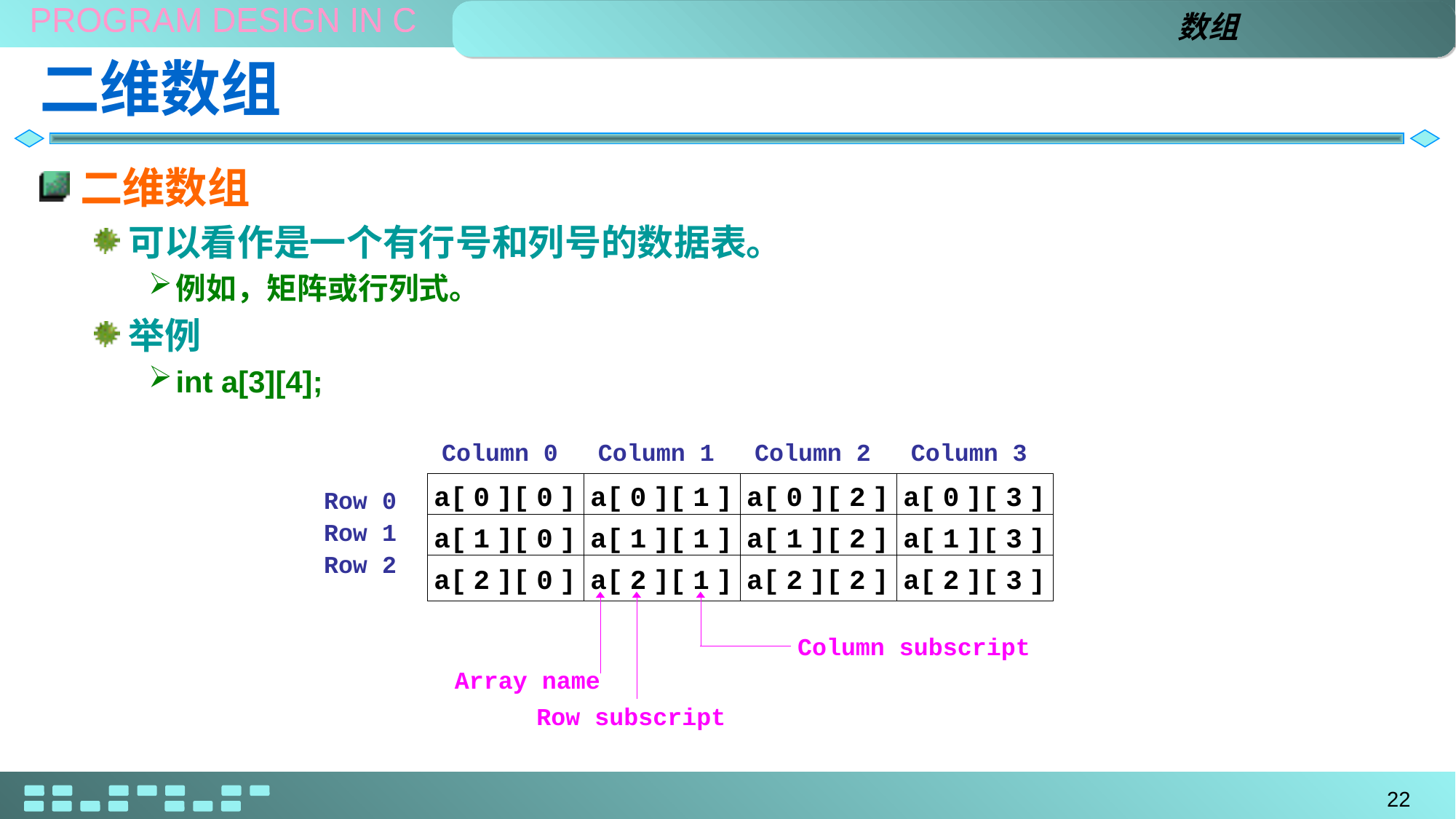

数组
# 二维数组
二维数组
可以看作是一个有行号和列号的数据表。
例如，矩阵或行列式。
举例
int a[3][4];
Column 0

Column 1

Column 2

Column 3

a[ 0 ][ 0 ]

a[ 0 ][ 1 ]

a[ 0 ][ 2 ]

a[ 0 ][ 3 ]

Row 0

a[ 1 ][ 0 ]

a[ 1 ][ 1 ]

a[ 1 ][ 2 ]

a[ 1 ][ 3 ]

Row 1

Row 2

a[ 2 ][ 0 ]

a[ 2 ][ 1 ]

a[ 2 ][ 2 ]

a[ 2 ][ 3 ]

Column subscript

Array name

Row subscript

22